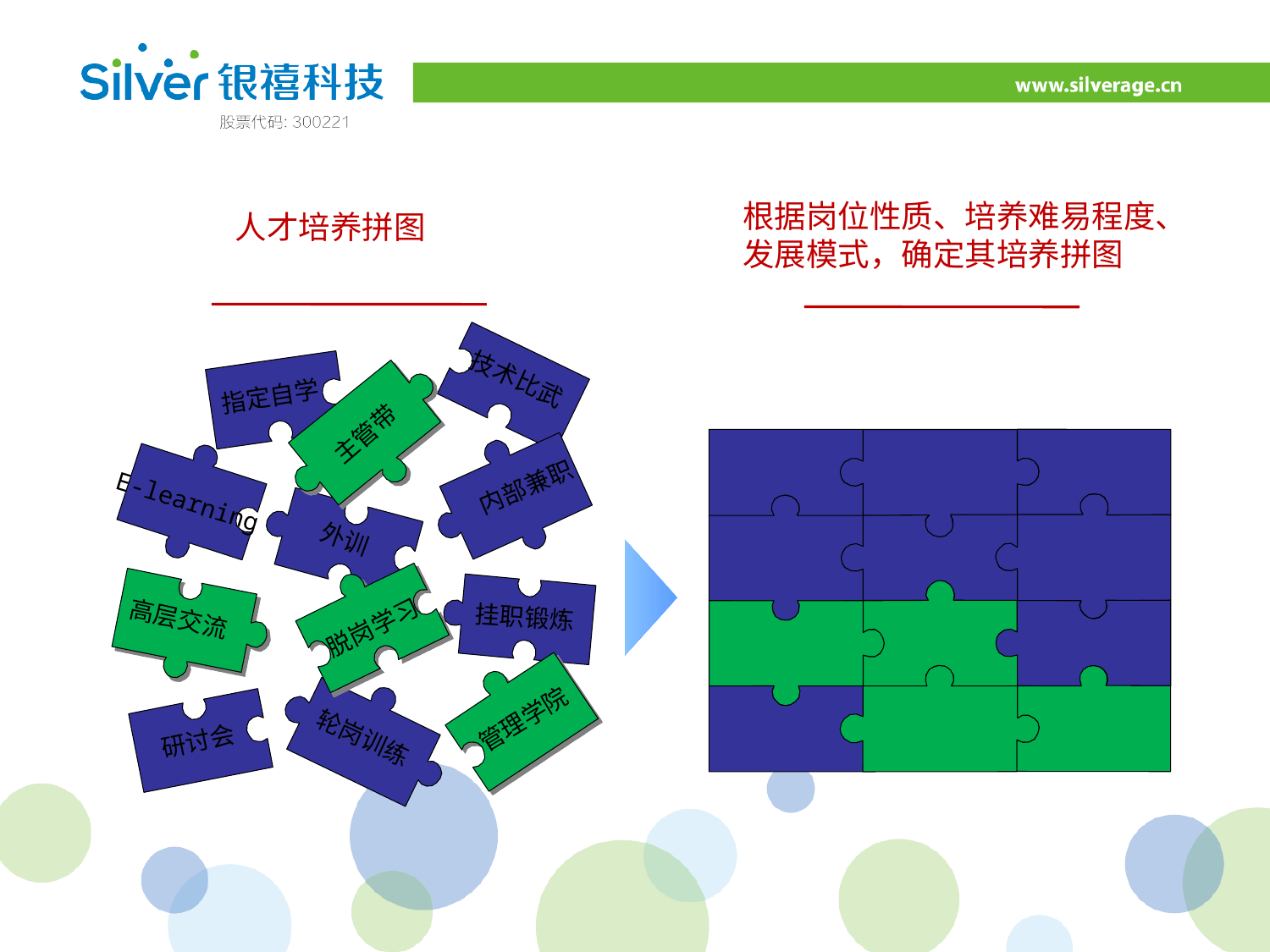

根据岗位性质、培养难易程度、发展模式，确定其培养拼图
人才培养拼图

技术比武

指定自学

主管带

内部兼职
E-learning

外训

挂职锻炼
高层交流
脱岗学习

管理学院

轮岗训练
研讨会